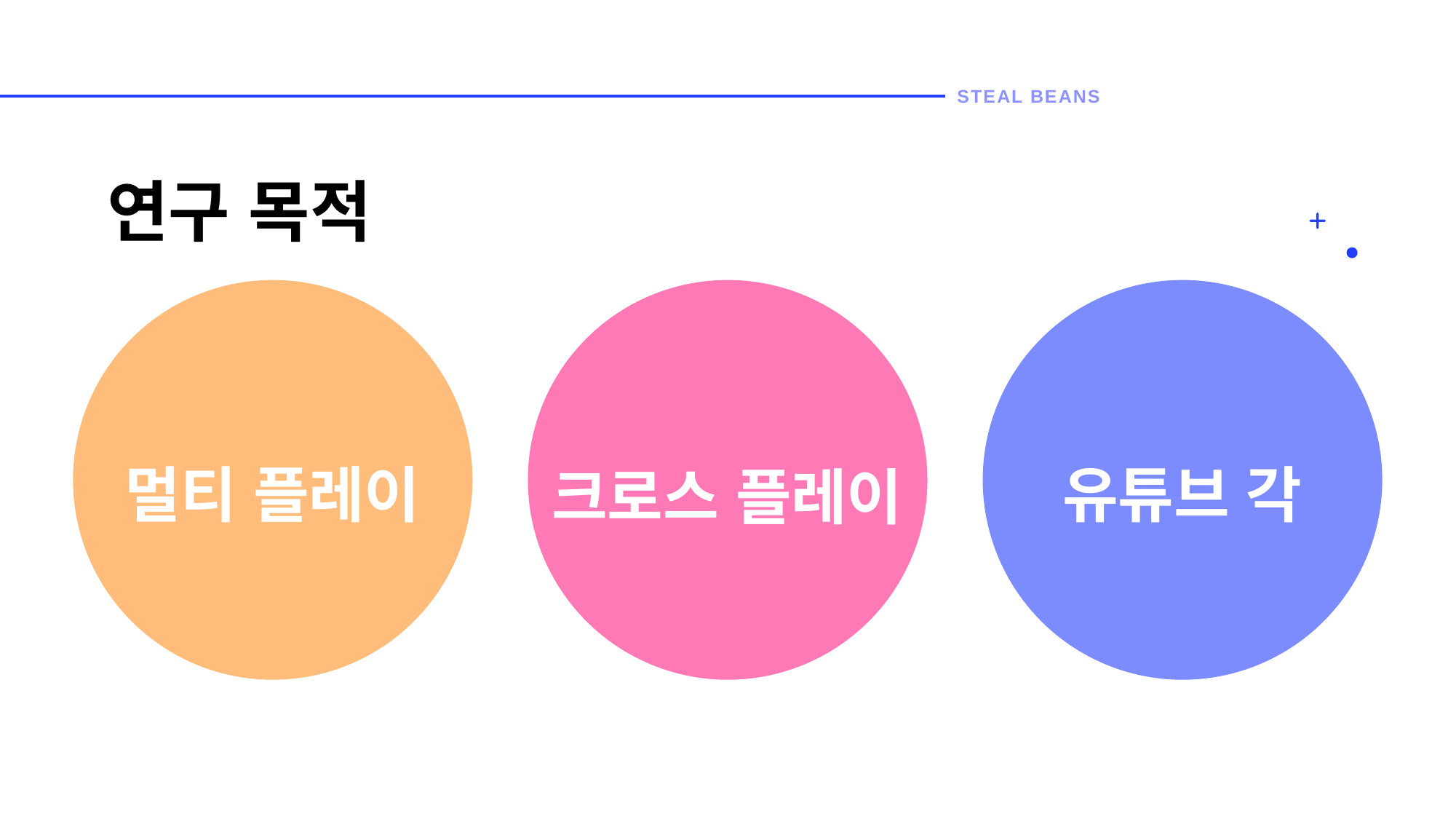

Steal beans
# 연구 목적

멀티 플레이
유튜브 각
크로스 플레이